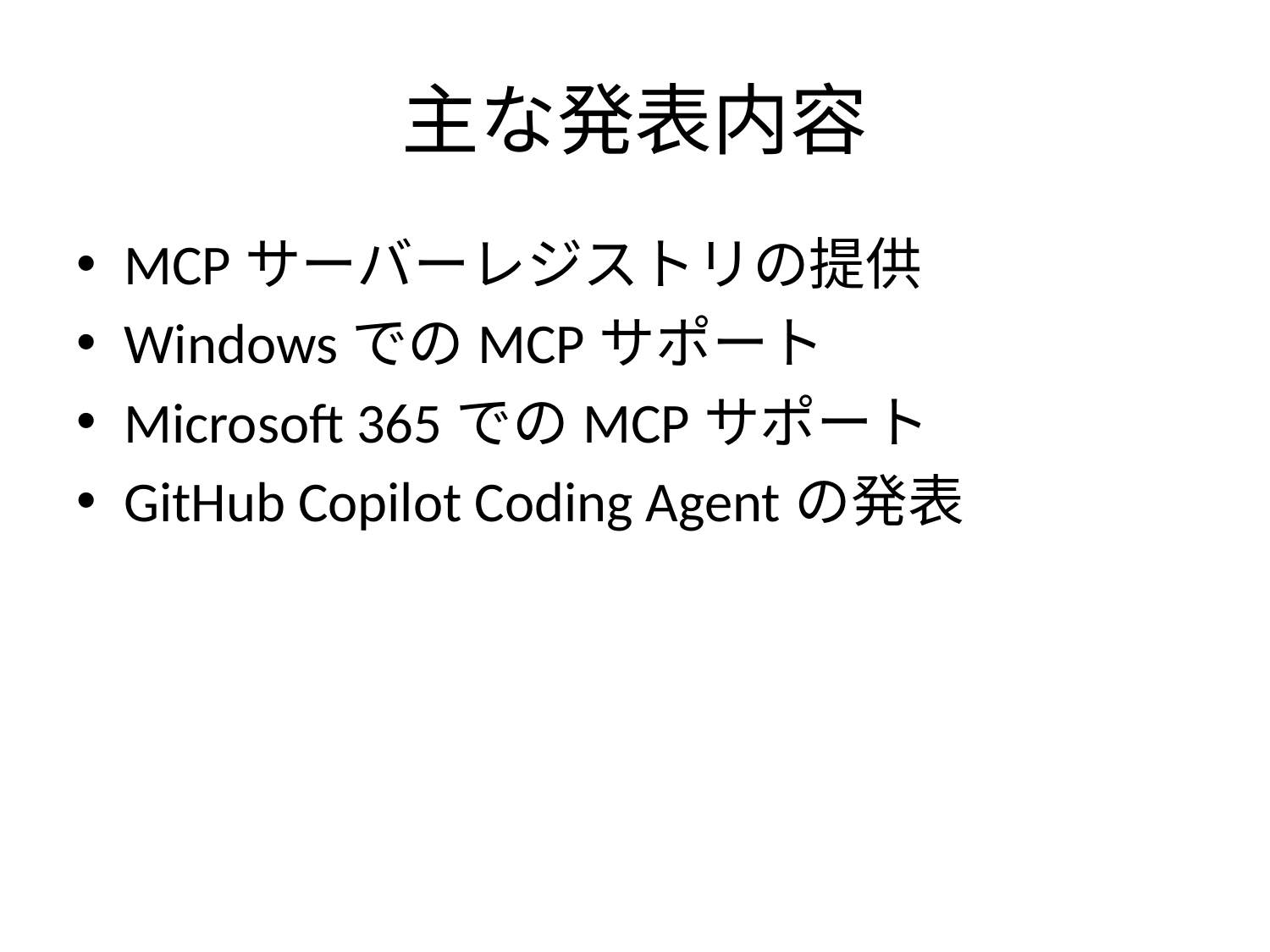

# 主な発表内容
MCPサーバーレジストリの提供
WindowsでのMCPサポート
Microsoft 365でのMCPサポート
GitHub Copilot Coding Agentの発表